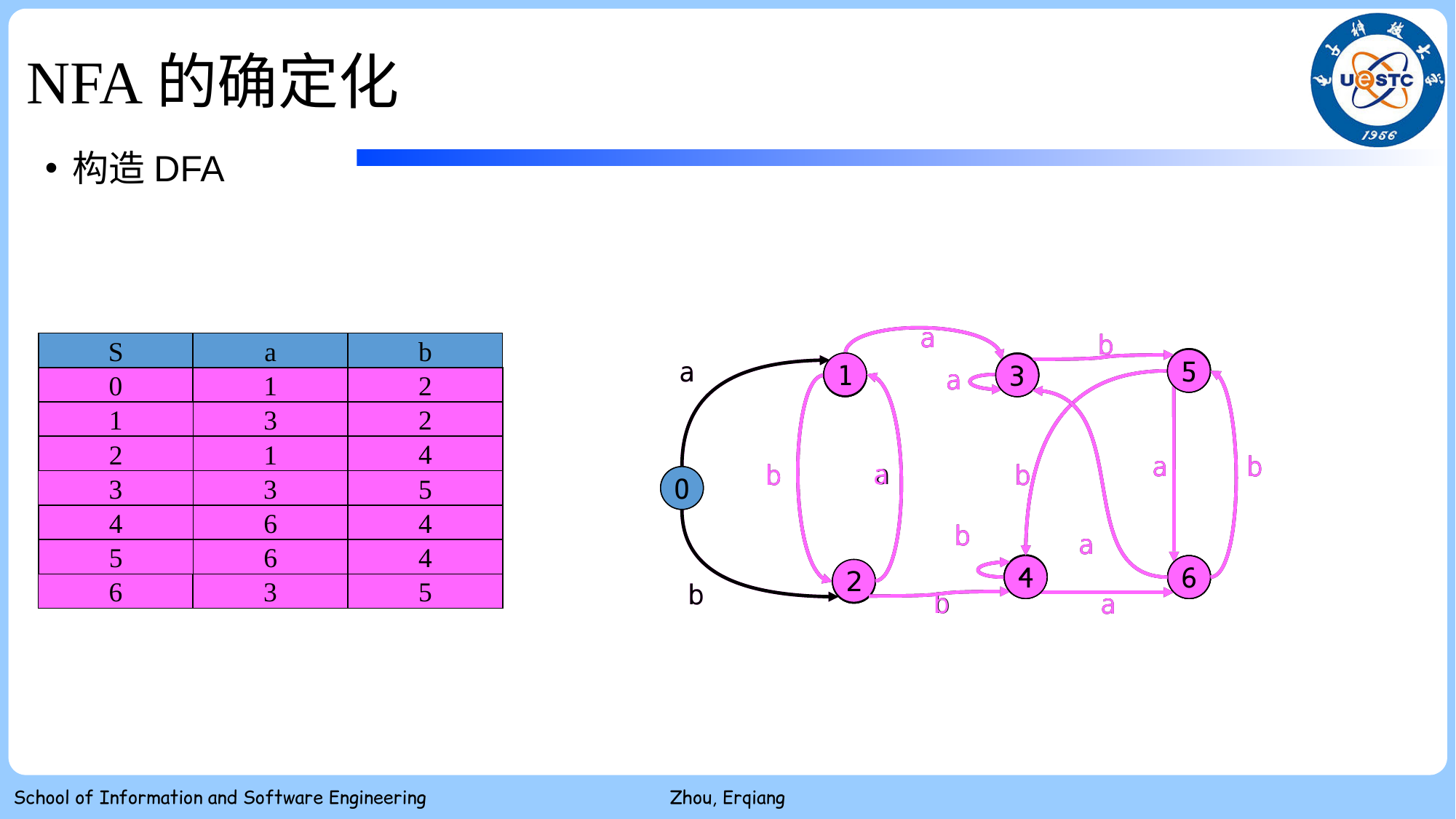

# NFA的确定化
构造DFA
a
1
3
b
2
a
1
3
b
2
b
5
3
a
b
5
3
a
S
a
b
0
1
2
1
3
2
2
1
4
3
3
5
4
6
4
5
6
4
6
3
5
a
1
0
2
b
a
1
0
2
b
5
3
b
a
6
5
3
b
a
6
5
a
b
4
6
5
a
b
4
6
1
a
4
2
b
1
a
4
2
b
0
1
2
1
3
2
4
2
1
3
3
5
4
6
4
b
4
6
a
b
4
6
a
5
6
4
6
3
5
School of Information and Software Engineering
Zhou, Erqiang
17